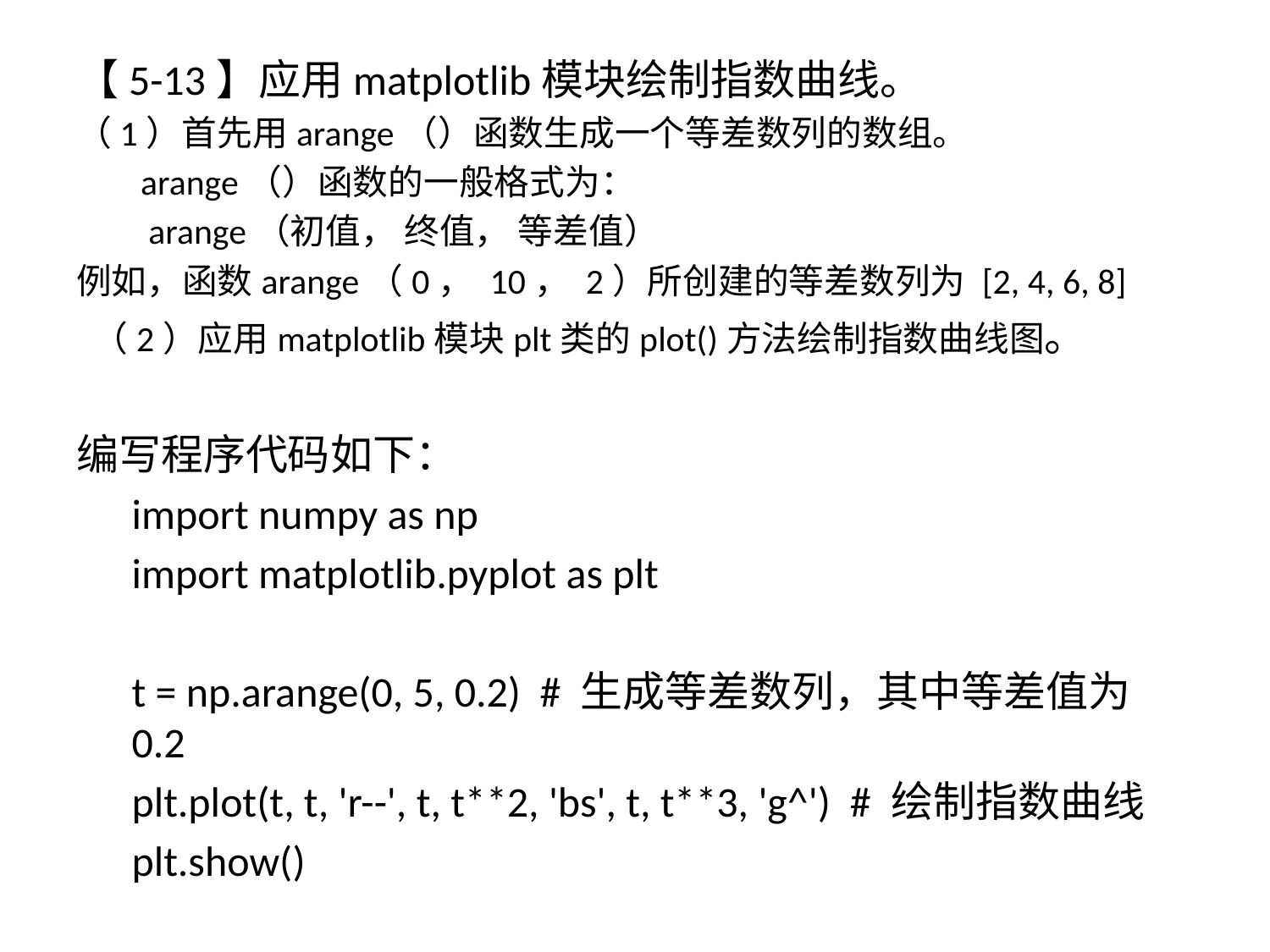

【5-13】应用matplotlib模块绘制指数曲线。
（1）首先用arange（）函数生成一个等差数列的数组。
        arange（）函数的一般格式为：
         arange（初值， 终值， 等差值）
例如，函数arange（0， 10， 2）所创建的等差数列为 [2, 4, 6, 8]
 （2）应用matplotlib模块plt类的plot()方法绘制指数曲线图。

编写程序代码如下：
import numpy as np
import matplotlib.pyplot as plt

t = np.arange(0, 5, 0.2)  # 生成等差数列，其中等差值为0.2
plt.plot(t, t, 'r--', t, t**2, 'bs', t, t**3, 'g^')  # 绘制指数曲线
plt.show()